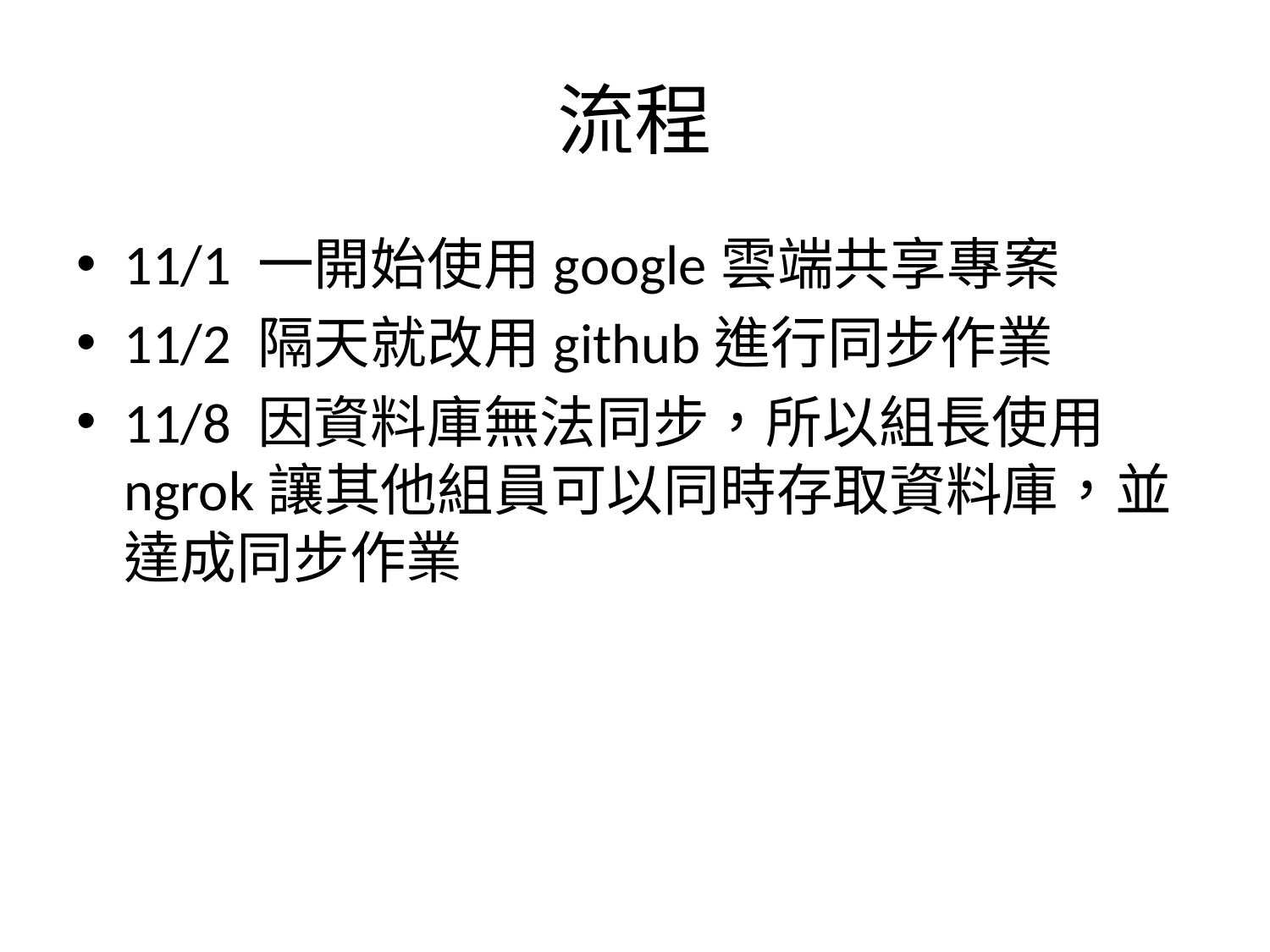

# 流程
11/1 一開始使用google雲端共享專案
11/2 隔天就改用github進行同步作業
11/8 因資料庫無法同步，所以組長使用ngrok讓其他組員可以同時存取資料庫，並達成同步作業